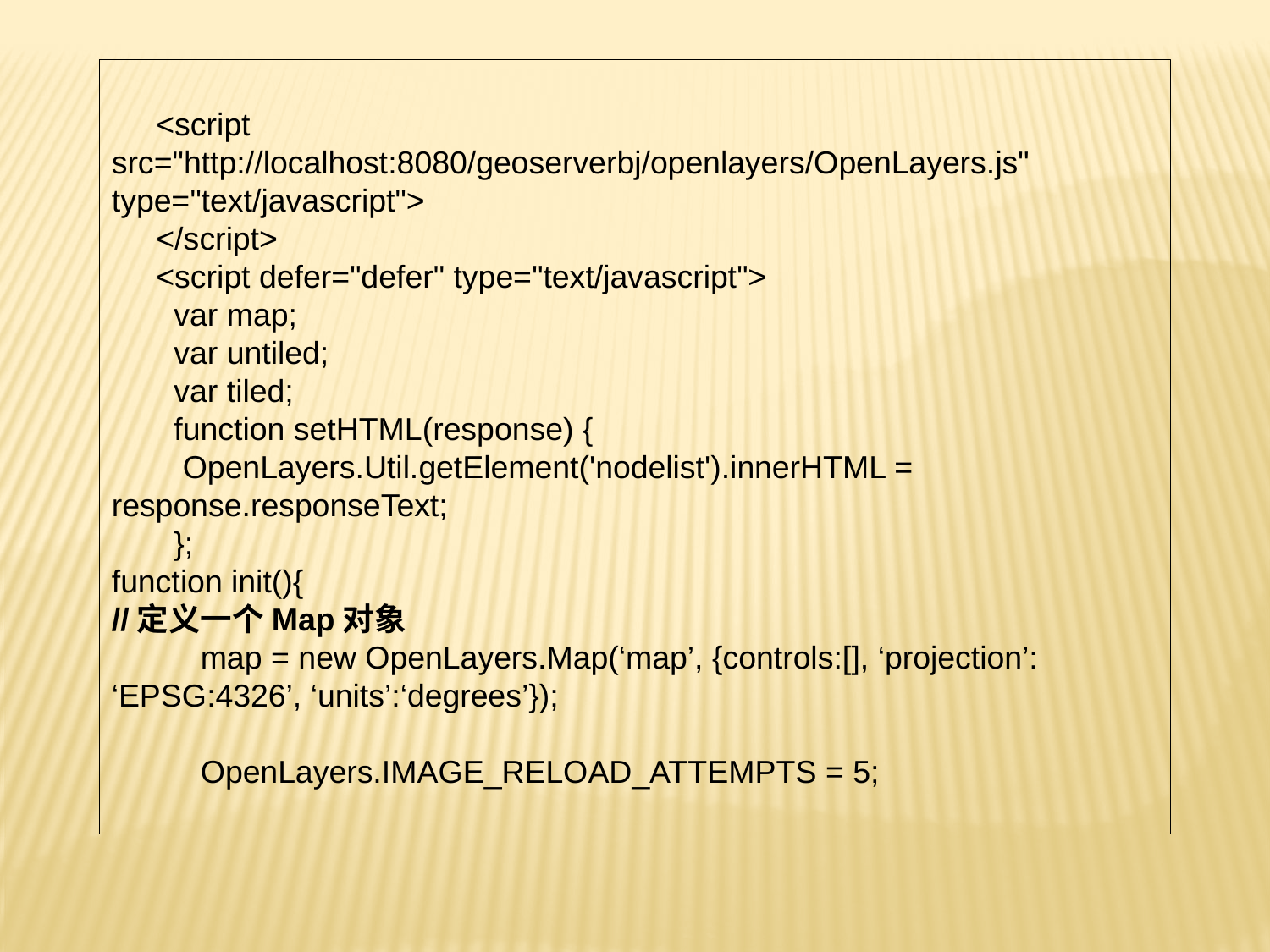

<script src="http://localhost:8080/geoserverbj/openlayers/OpenLayers.js" type="text/javascript">
     </script>
     <script defer="defer" type="text/javascript">
       var map;
       var untiled;
       var tiled;
       function setHTML(response) {
        OpenLayers.Util.getElement('nodelist').innerHTML = response.responseText;
       };
function init(){
//定义一个Map对象
          map = new OpenLayers.Map(‘map’, {controls:[], ‘projection’: ‘EPSG:4326’, ‘units’:‘degrees’});

          OpenLayers.IMAGE_RELOAD_ATTEMPTS = 5;